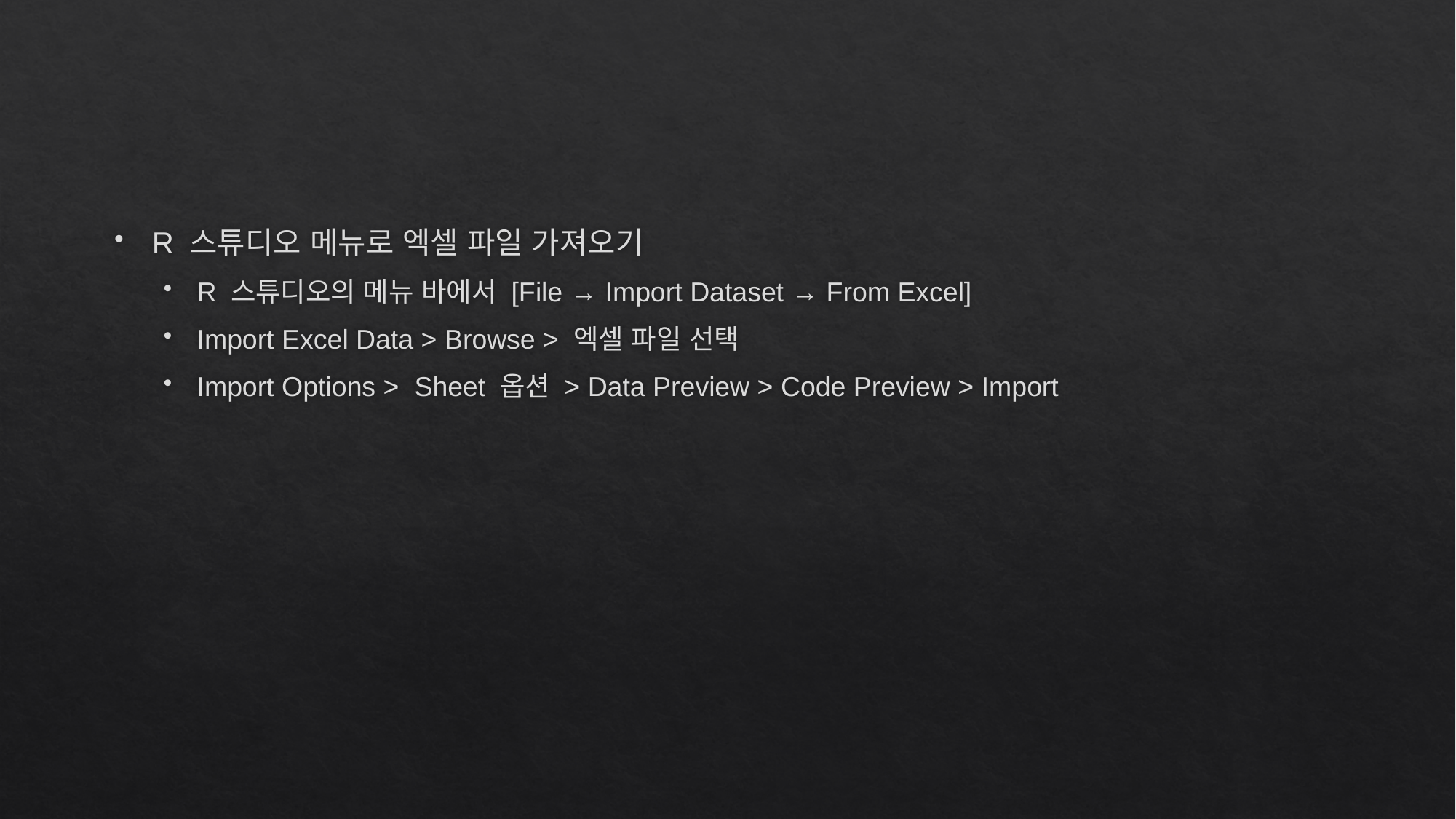

#
R 스튜디오 메뉴로 엑셀 파일 가져오기
R 스튜디오의 메뉴 바에서 [File → Import Dataset → From Excel]
Import Excel Data > Browse > 엑셀 파일 선택
Import Options >  Sheet 옵션 > Data Preview > Code Preview > Import